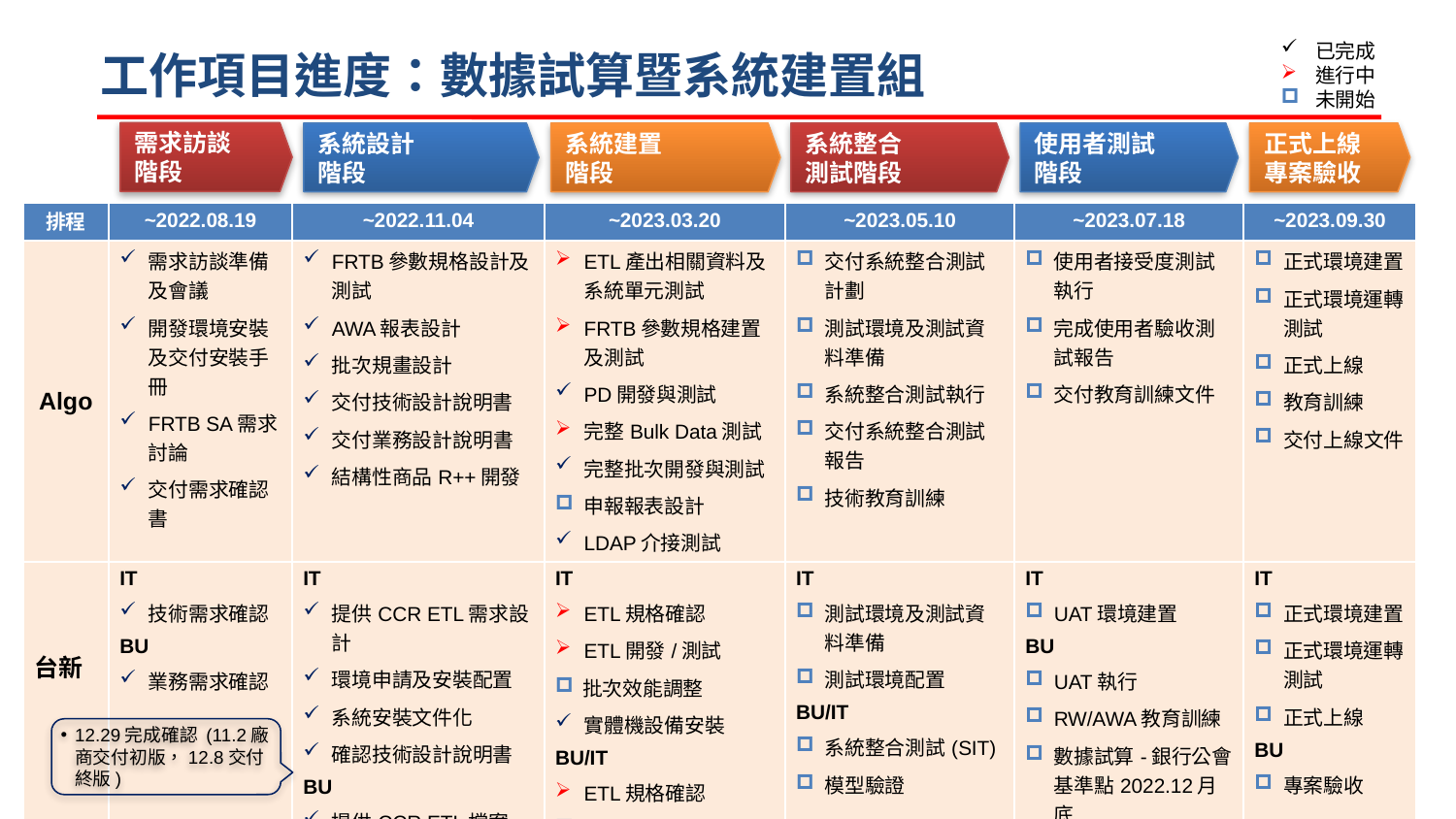

已完成
進行中
未開始
工作項目進度：數據試算暨系統建置組
需求訪談
階段
系統設計
階段
系統建置
階段
系統整合
測試階段
使用者測試
階段
正式上線
專案驗收
|  |  |  |  |  |  |  |
| --- | --- | --- | --- | --- | --- | --- |
| 排程 | ~2022.08.19 | ~2022.11.04 | ~2023.03.20 | ~2023.05.10 | ~2023.07.18 | ~2023.09.30 |
| Algo | 需求訪談準備及會議 開發環境安裝及交付安裝手冊 FRTB SA需求討論 交付需求確認書 | FRTB參數規格設計及測試 AWA報表設計 批次規畫設計 交付技術設計說明書 交付業務設計說明書 結構性商品R++開發 | ETL產出相關資料及系統單元測試 FRTB參數規格建置及測試 PD開發與測試 完整Bulk Data測試 完整批次開發與測試 申報報表設計 LDAP介接測試 | 交付系統整合測試計劃 測試環境及測試資料準備 系統整合測試執行 交付系統整合測試報告 技術教育訓練 | 使用者接受度測試執行 完成使用者驗收測試報告 交付教育訓練文件 | 正式環境建置 正式環境運轉測試 正式上線 教育訓練 交付上線文件 |
| 台新 | IT 技術需求確認 BU 業務需求確認 | IT 提供CCR ETL需求設計 環境申請及安裝配置 系統安裝文件化 確認技術設計說明書 BU 提供CCR ETL檔案 確認業務設計說明書 | IT ETL規格確認 ETL開發/測試 批次效能調整 實體機設備安裝 BU/IT ETL規格確認 數據試算 – 行內 | IT 測試環境及測試資料準備 測試環境配置 BU/IT 系統整合測試(SIT) 模型驗證 | IT UAT環境建置 BU UAT執行 RW/AWA教育訓練 數據試算-銀行公會基準點2022.12月底 | IT 正式環境建置 正式環境運轉測試 正式上線 BU 專案驗收 |
12.29完成確認 (11.2廠商交付初版，12.8交付終版)
6